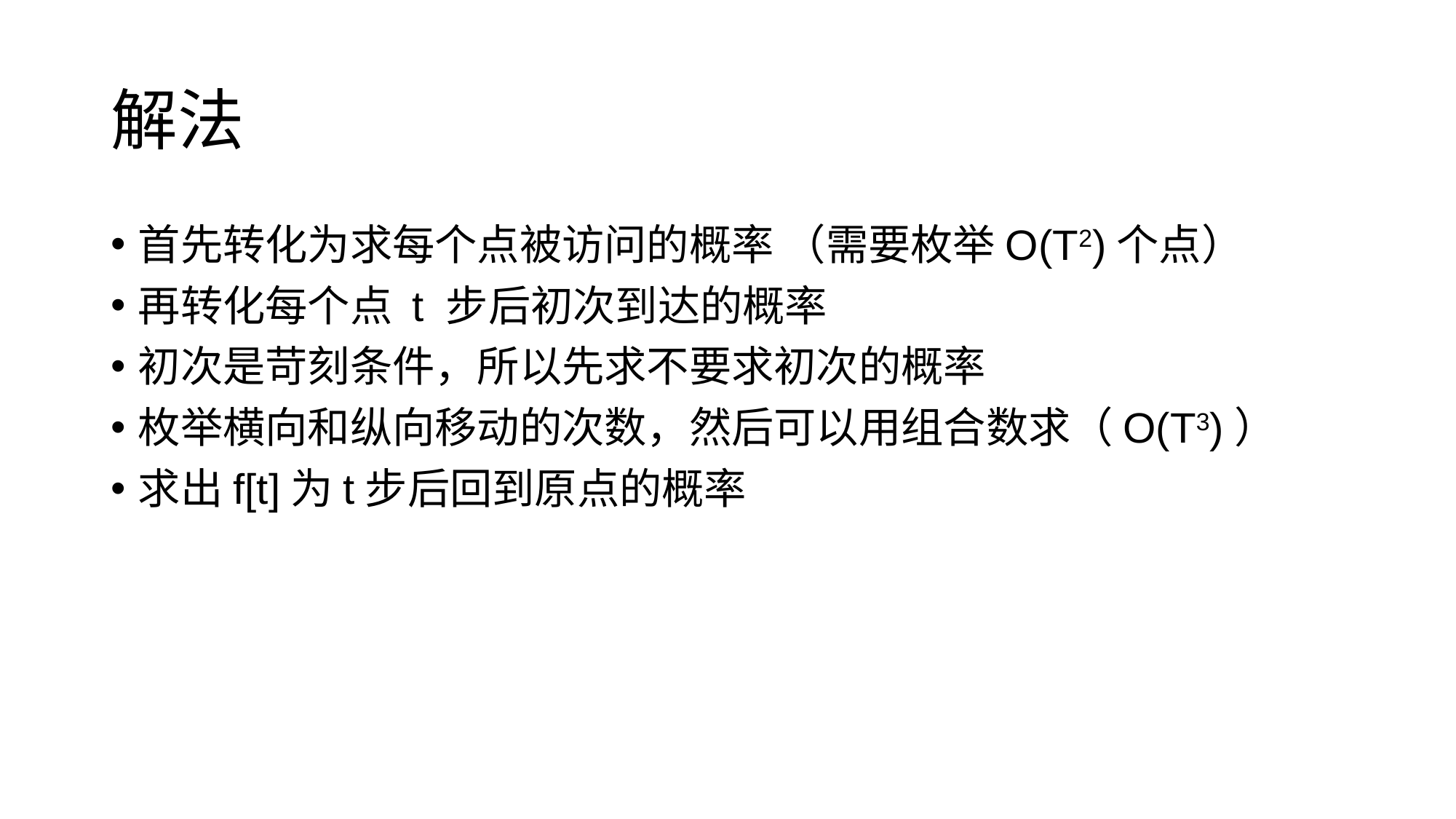

# 解法
首先转化为求每个点被访问的概率 （需要枚举O(T2)个点）
再转化每个点 t 步后初次到达的概率
初次是苛刻条件，所以先求不要求初次的概率
枚举横向和纵向移动的次数，然后可以用组合数求（O(T3)）
求出f[t]为t步后回到原点的概率